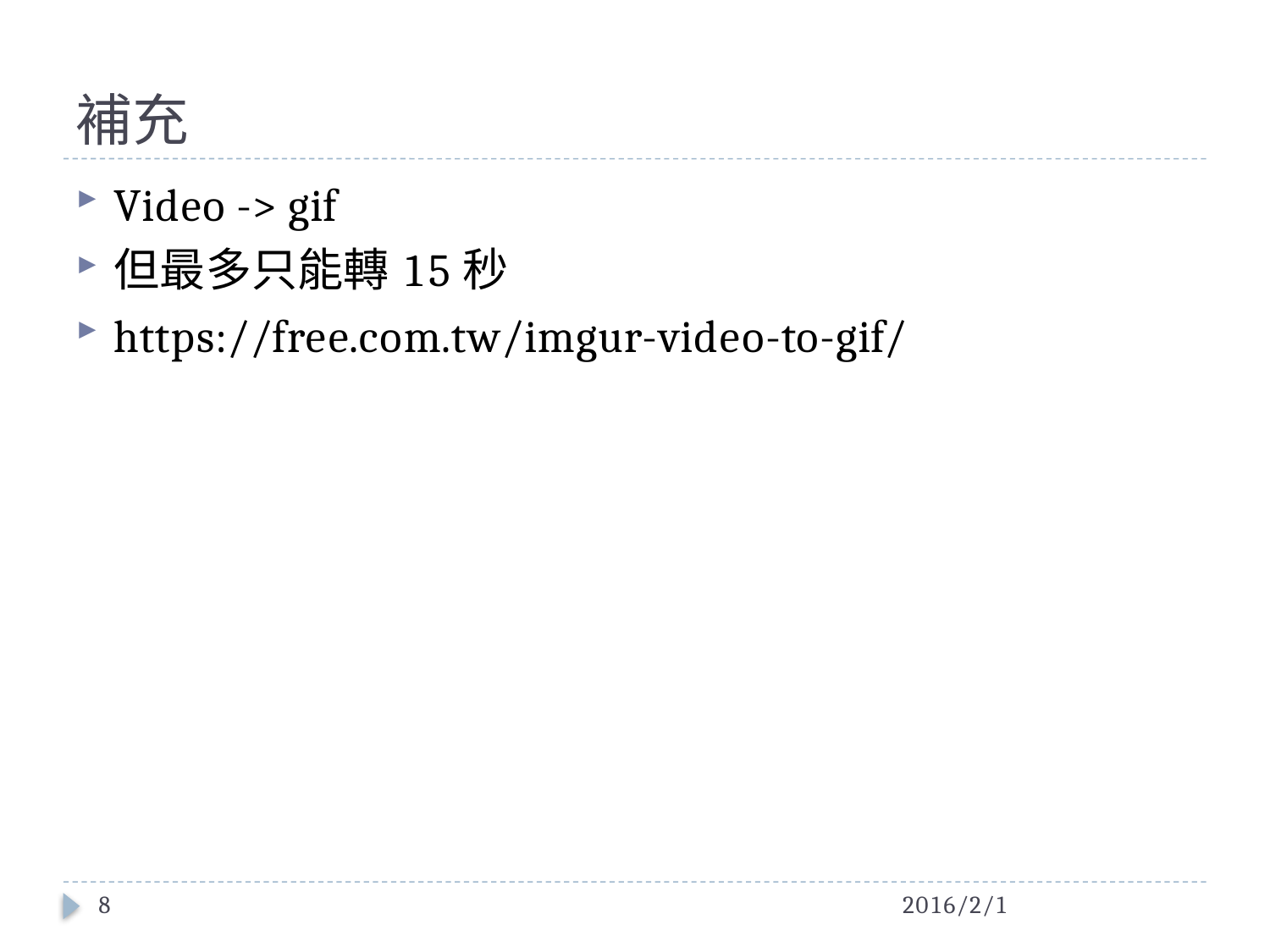

# 補充
Video -> gif
但最多只能轉15秒
https://free.com.tw/imgur-video-to-gif/
8
2016/2/1